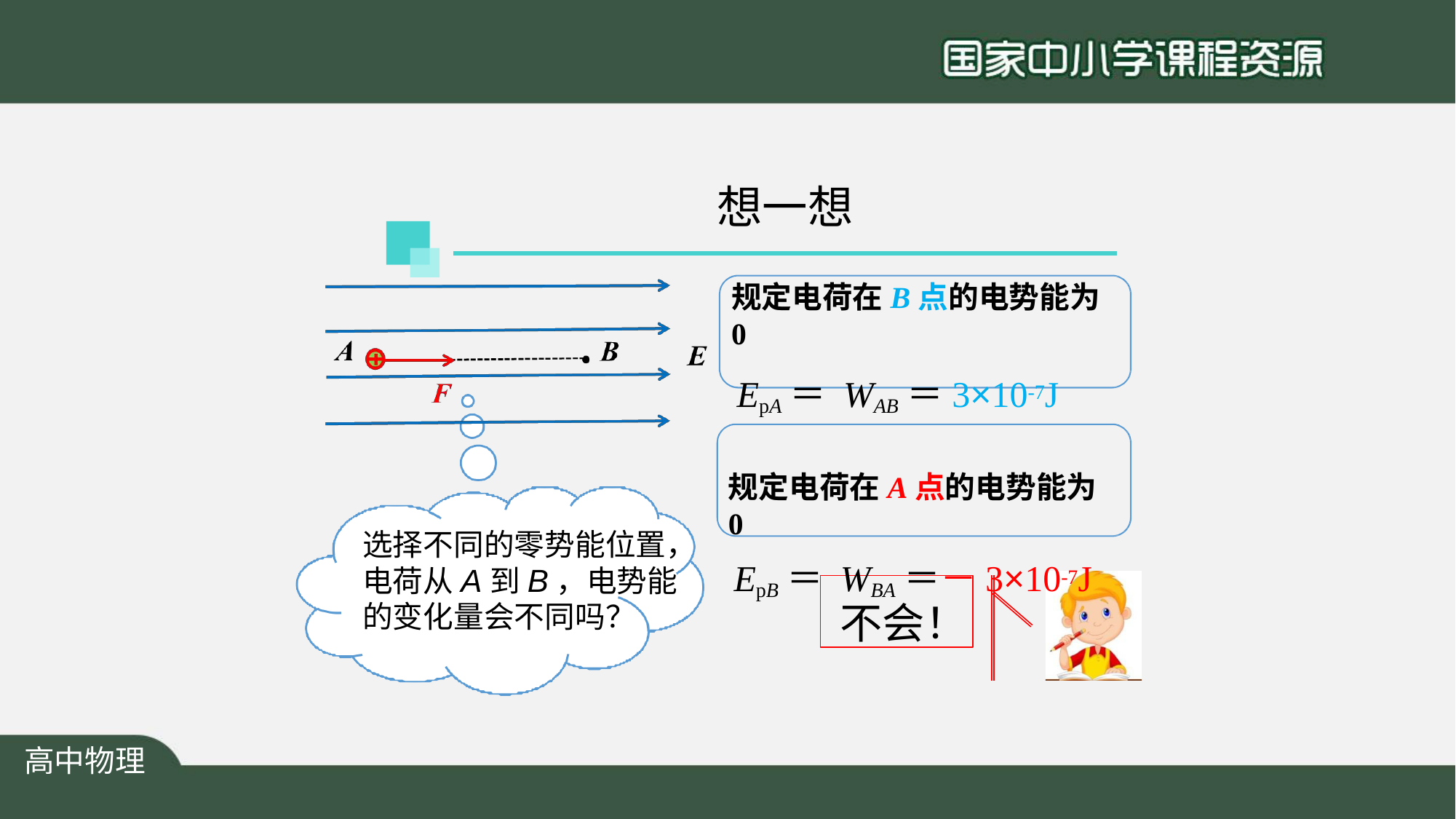

# 想一想

规定电荷在B点的电势能为0
EpA＝ WAB＝3×10-7J

规定电荷在A点的电势能为0
EpB＝ WBA＝－3×10-7J

选择不同的零势能位置， 电荷从A到B，电势能
的变化量会不同吗？

不会！

高中物理